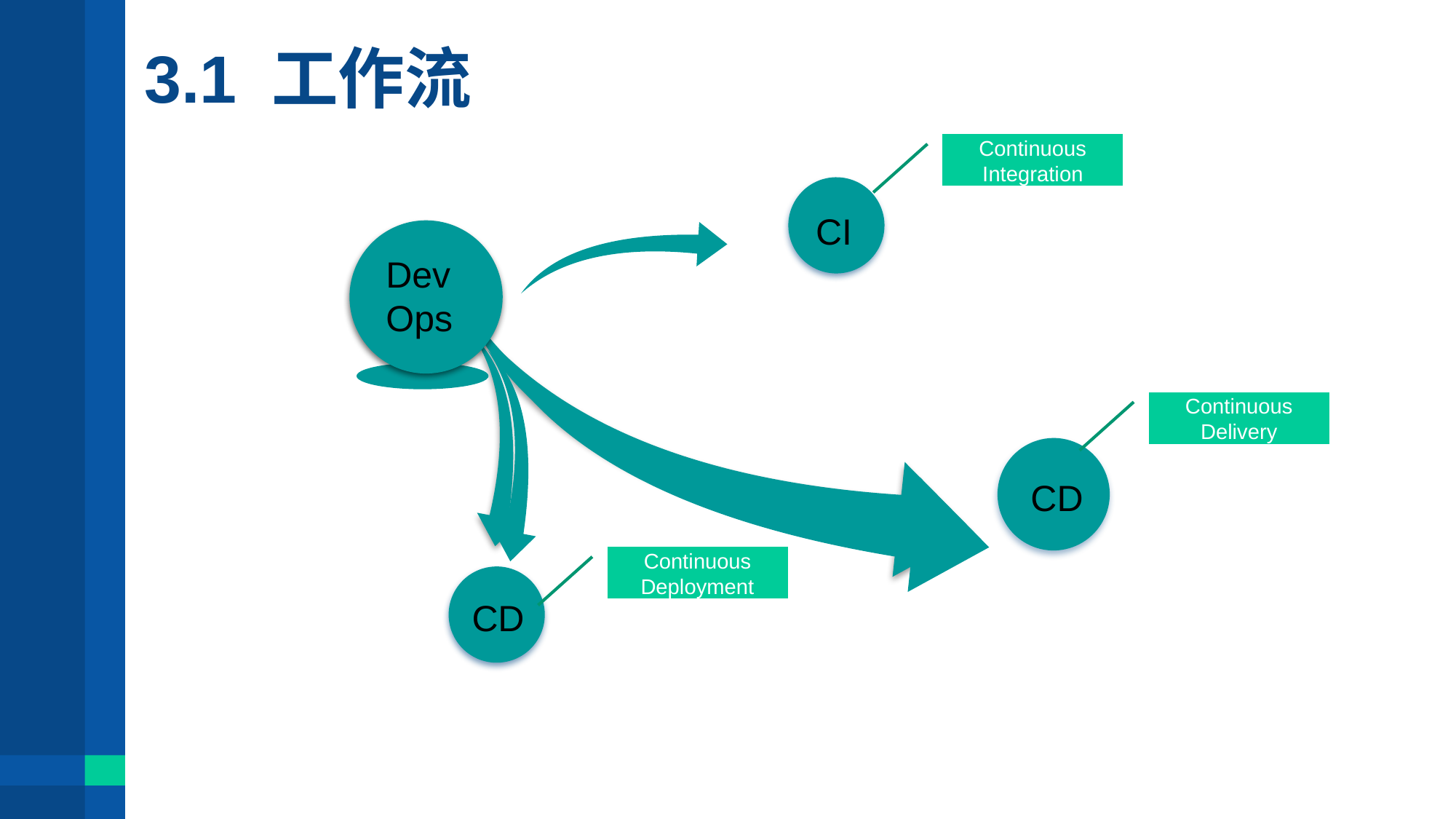

# 3.1 工作流
Continuous Integration

CI
Dev
Ops
Continuous Delivery
CD
Continuous Deployment
CD